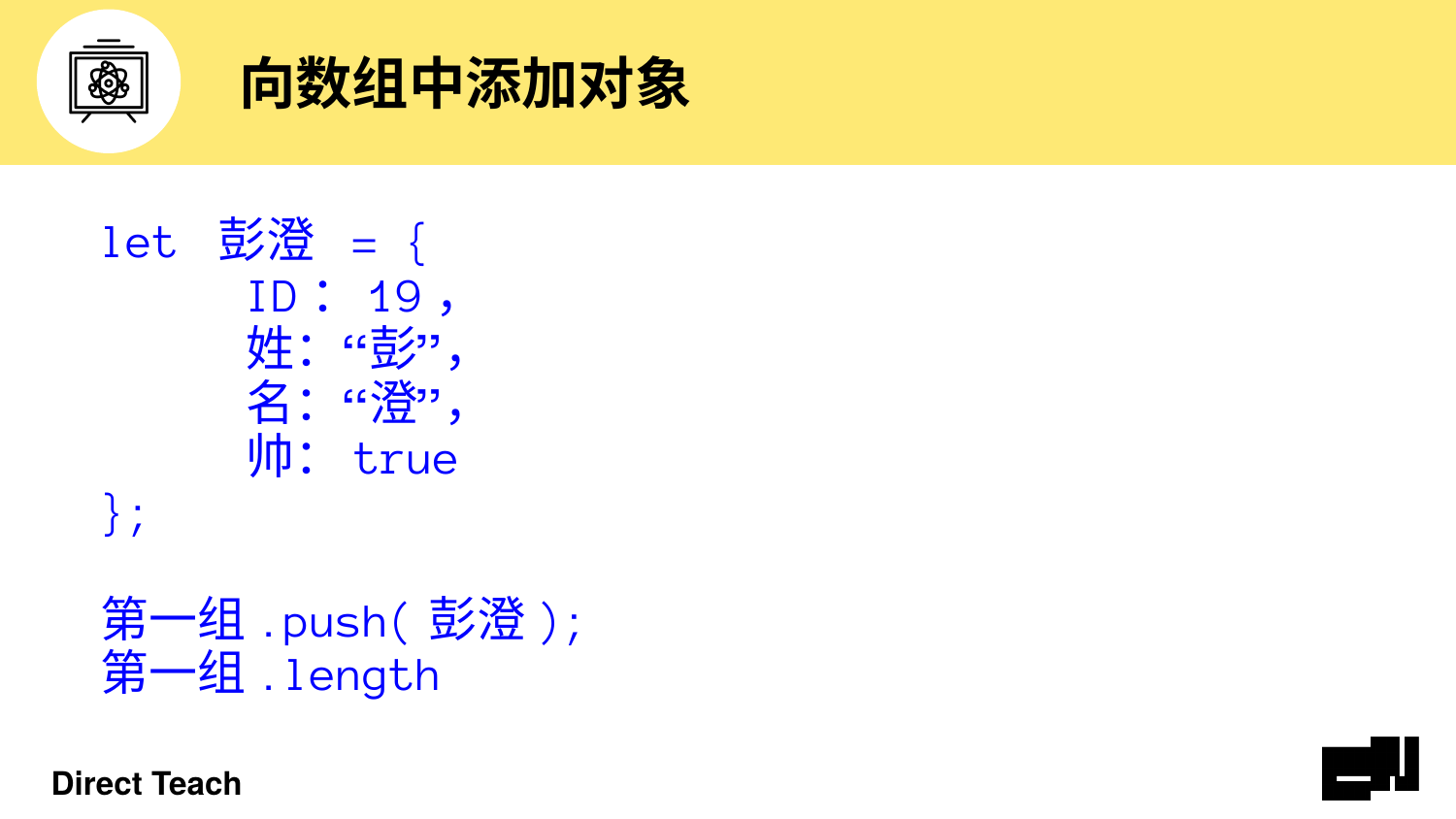

# 向数组中添加对象
let 彭澄 = {
	ID：19，
	姓：“彭”，
	名：“澄”，
	帅：true
};

第一组.push(彭澄);
第一组.length